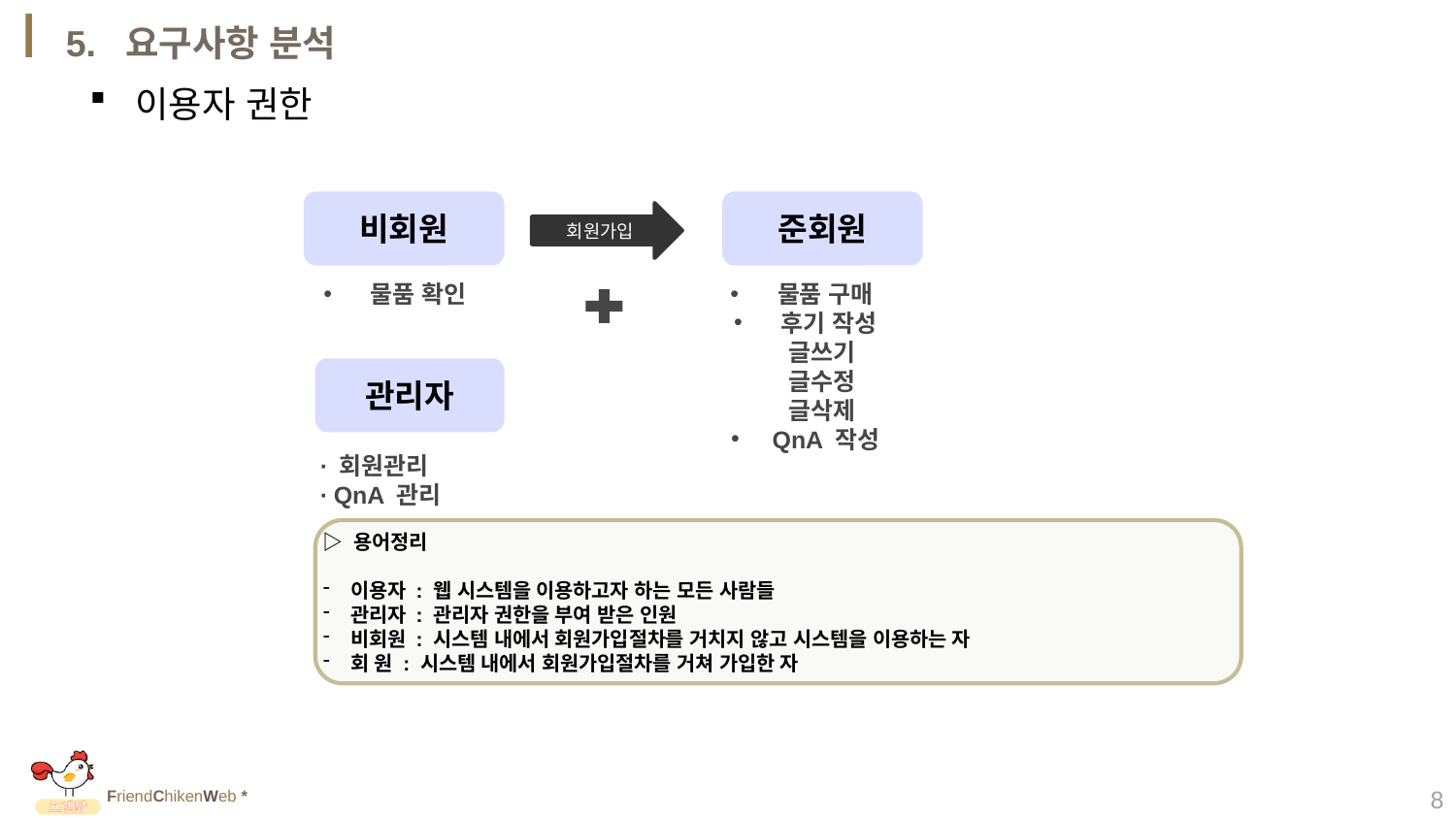

5.  요구사항 분석
이용자 권한
비회원
준회원
회원가입
 물품 확인
 물품 구매
 후기 작성
글쓰기
글수정
글삭제
 QnA 작성

관리자
∙ 회원관리
∙ QnA 관리
▷ 용어정리

이용자 : 웹 시스템을 이용하고자 하는 모든 사람들
관리자 : 관리자 권한을 부여 받은 인원
비회원 : 시스템 내에서 회원가입절차를 거치지 않고 시스템을 이용하는 자
회 원 : 시스템 내에서 회원가입절차를 거쳐 가입한 자
8